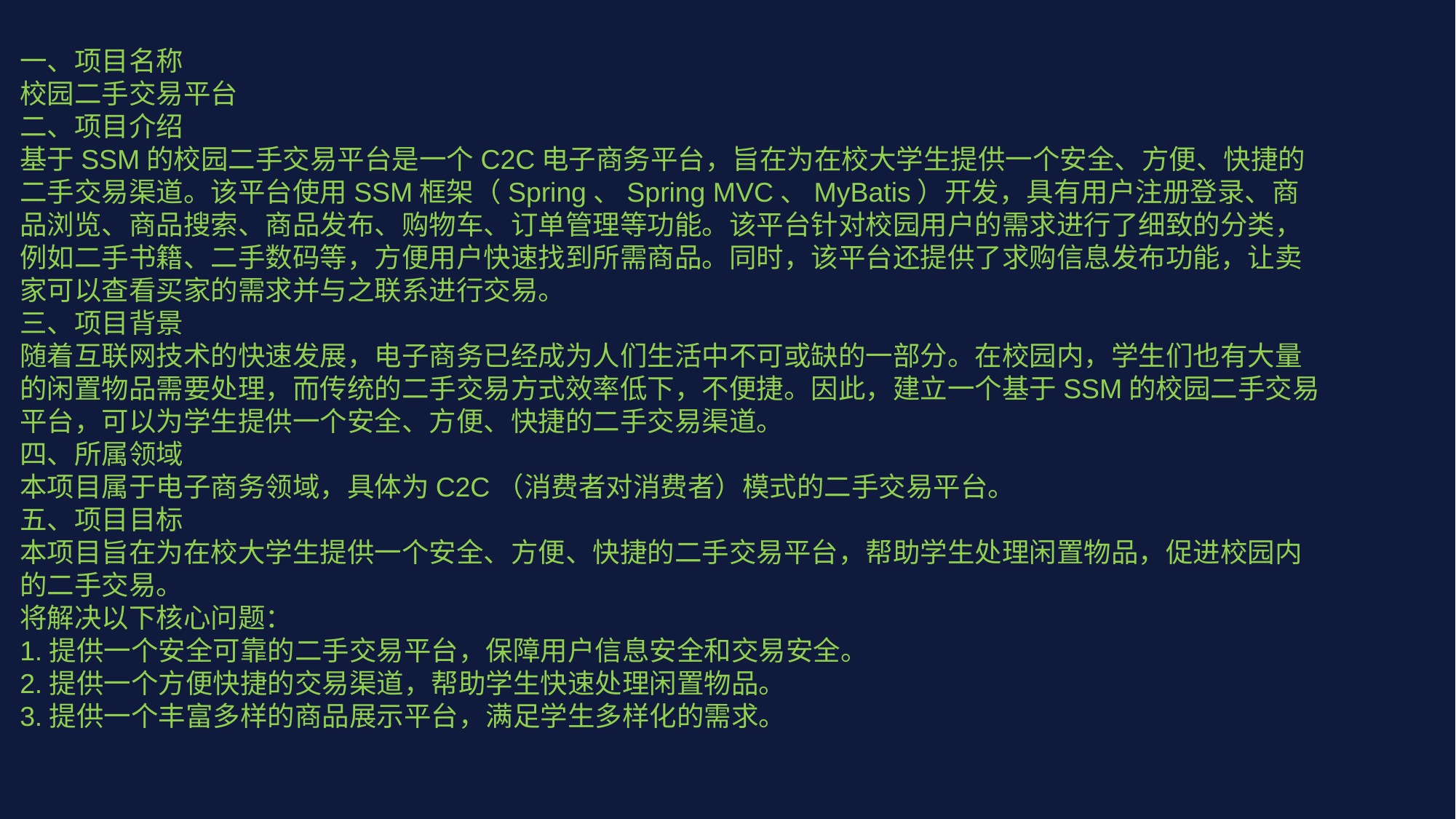

一、项目名称
校园二手交易平台
二、项目介绍
基于SSM的校园二手交易平台是一个C2C电子商务平台，旨在为在校大学生提供一个安全、方便、快捷的二手交易渠道。该平台使用SSM框架（Spring、Spring MVC、MyBatis）开发，具有用户注册登录、商品浏览、商品搜索、商品发布、购物车、订单管理等功能。该平台针对校园用户的需求进行了细致的分类，例如二手书籍、二手数码等，方便用户快速找到所需商品。同时，该平台还提供了求购信息发布功能，让卖家可以查看买家的需求并与之联系进行交易。
三、项目背景
随着互联网技术的快速发展，电子商务已经成为人们生活中不可或缺的一部分。在校园内，学生们也有大量的闲置物品需要处理，而传统的二手交易方式效率低下，不便捷。因此，建立一个基于SSM的校园二手交易平台，可以为学生提供一个安全、方便、快捷的二手交易渠道。
四、所属领域
本项目属于电子商务领域，具体为C2C（消费者对消费者）模式的二手交易平台。
五、项目目标
本项目旨在为在校大学生提供一个安全、方便、快捷的二手交易平台，帮助学生处理闲置物品，促进校园内的二手交易。
将解决以下核心问题：
1.提供一个安全可靠的二手交易平台，保障用户信息安全和交易安全。
2.提供一个方便快捷的交易渠道，帮助学生快速处理闲置物品。
3.提供一个丰富多样的商品展示平台，满足学生多样化的需求。